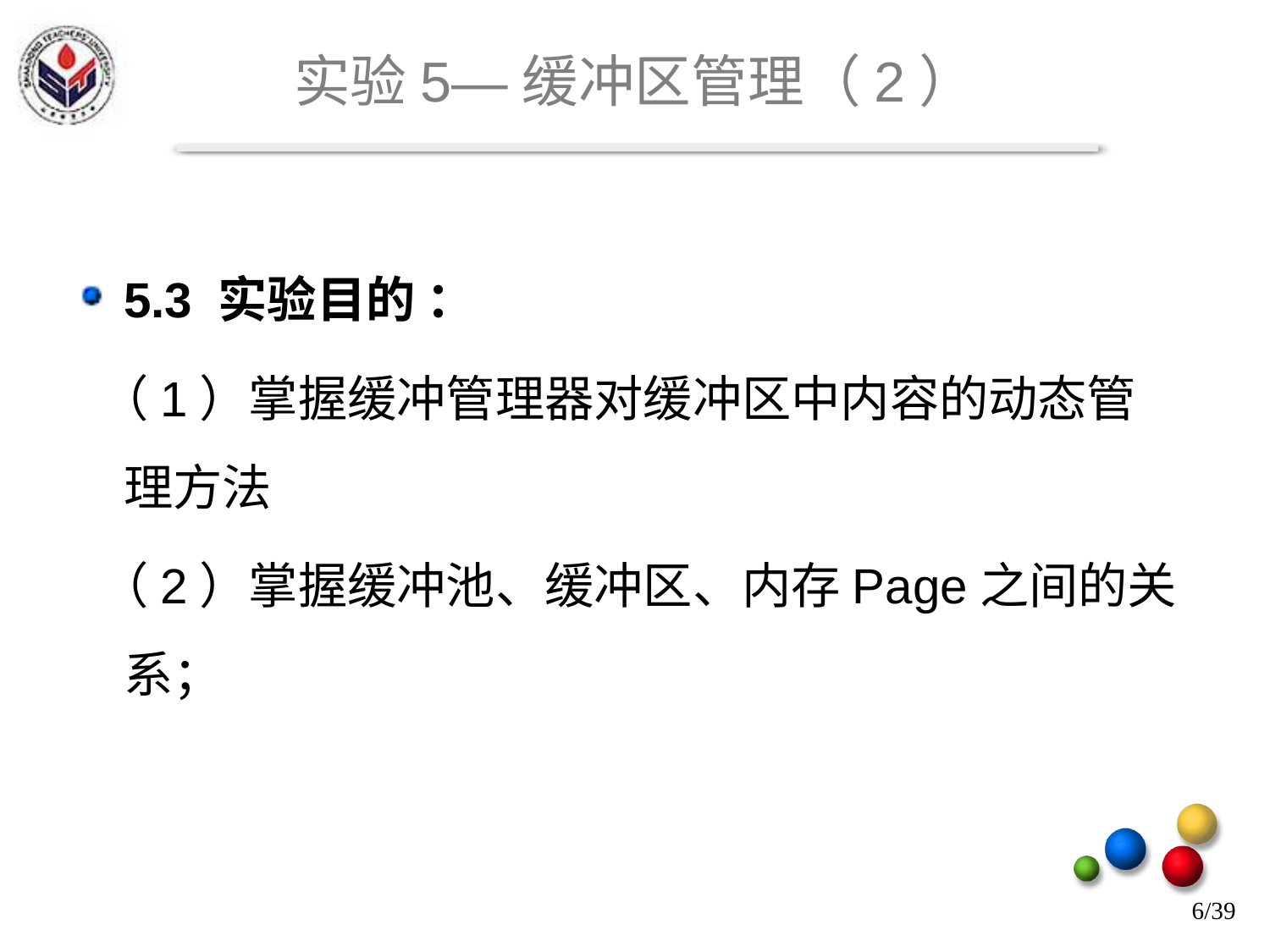

# 实验5—缓冲区管理（2）
5.3 实验目的 ：
 （1）掌握缓冲管理器对缓冲区中内容的动态管理方法
 （2）掌握缓冲池、缓冲区、内存Page之间的关系；

6/39